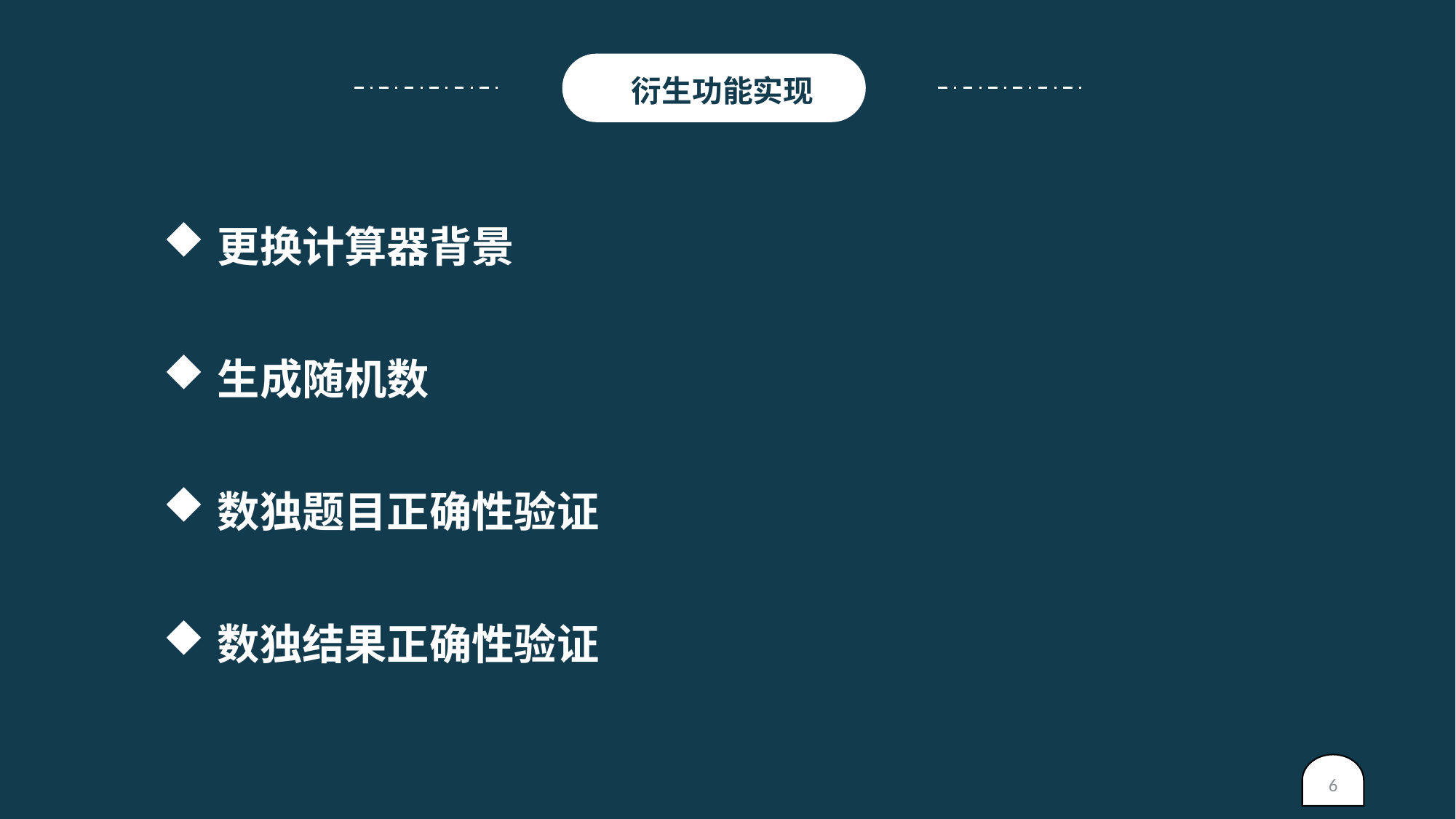

衍生功能实现
更换计算器背景
生成随机数
数独题目正确性验证
数独结果正确性验证
6